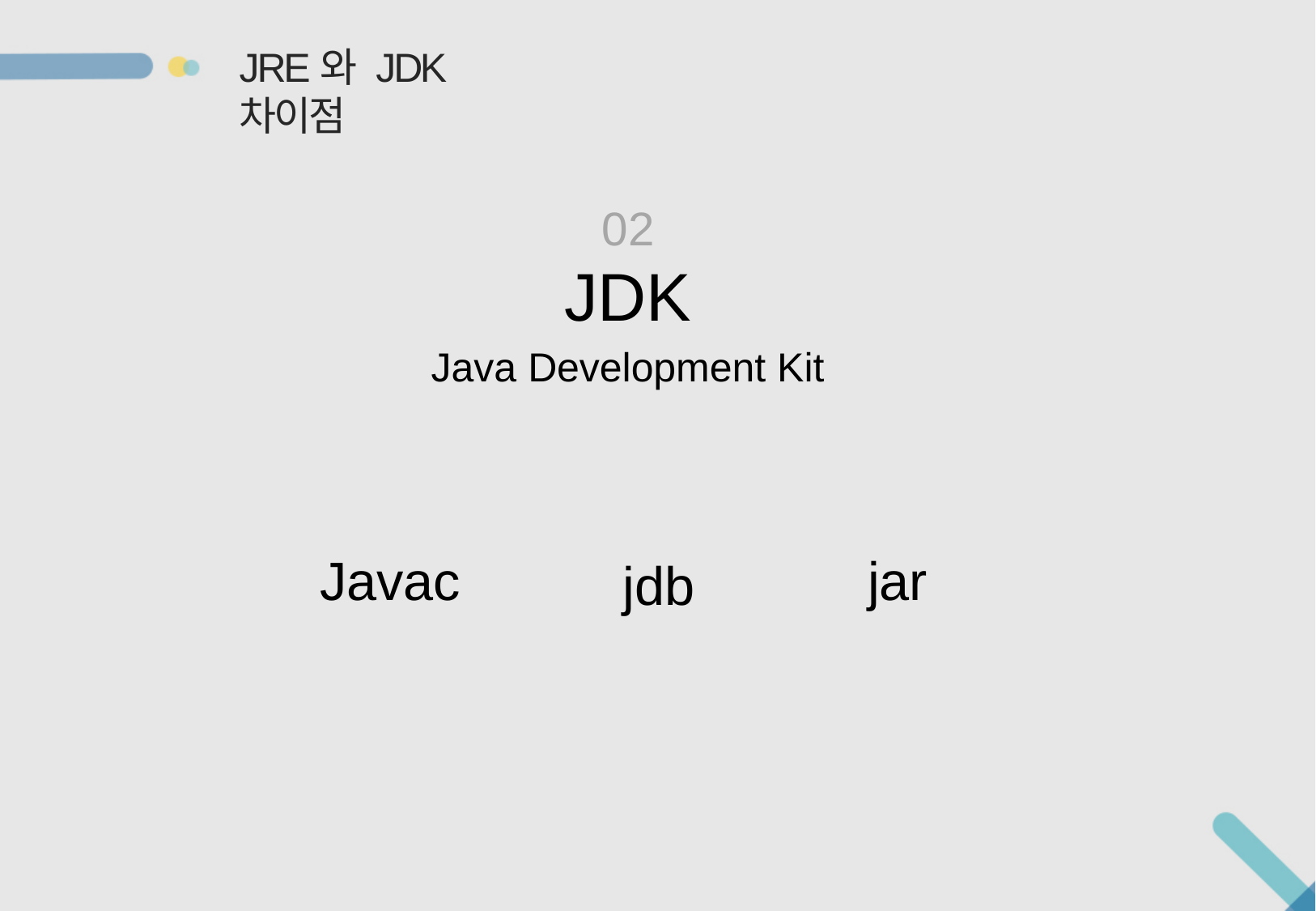

JRE와 JDK 차이점
02
JDK
Java Development Kit
Javac
jar
jdb